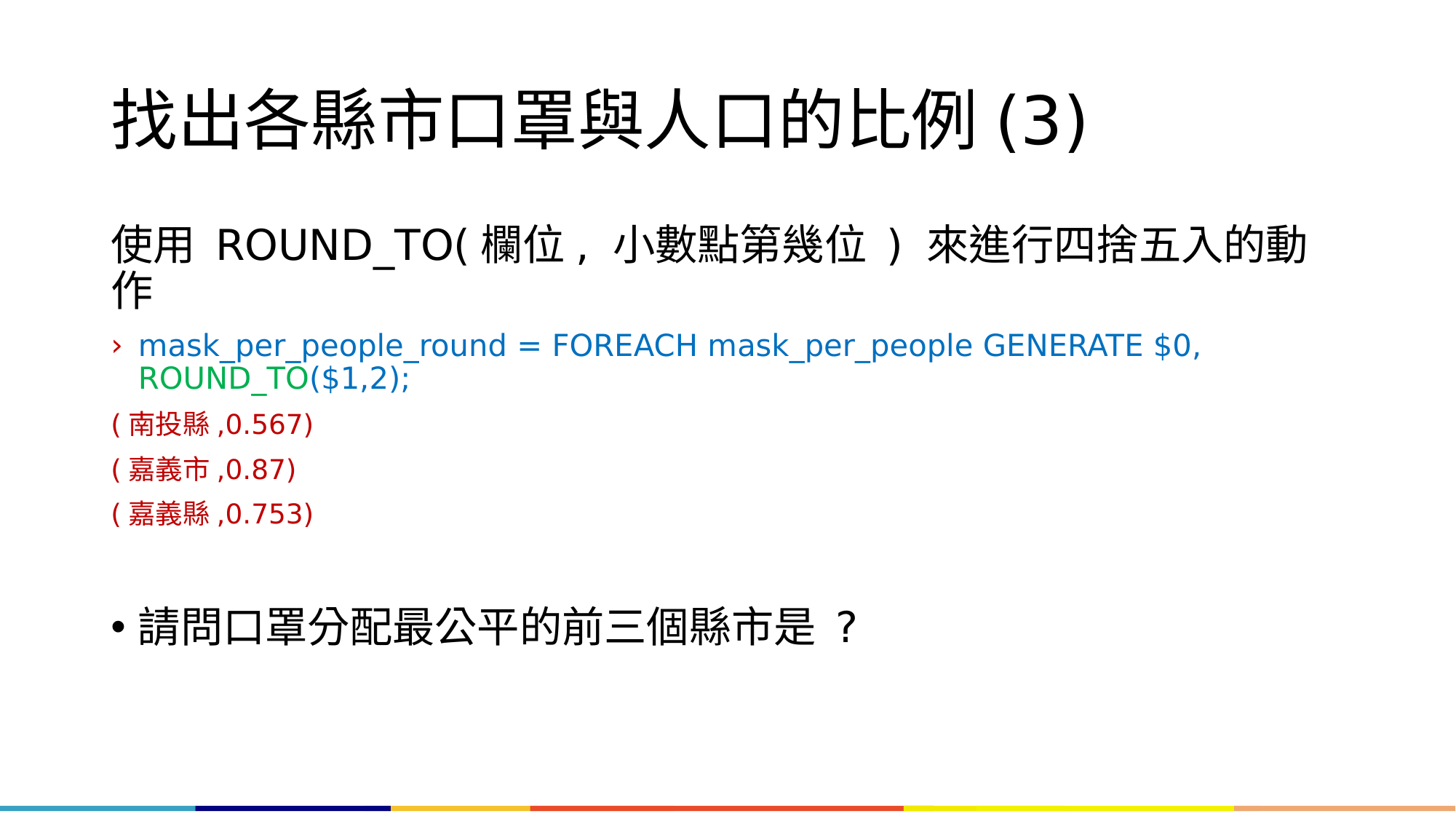

# 找出各縣市口罩與人口的比例(3)
使用 ROUND_TO(欄位, 小數點第幾位 ) 來進行四捨五入的動作
mask_per_people_round = FOREACH mask_per_people GENERATE $0, ROUND_TO($1,2);
(南投縣,0.567)
(嘉義市,0.87)
(嘉義縣,0.753)

請問口罩分配最公平的前三個縣市是 ?